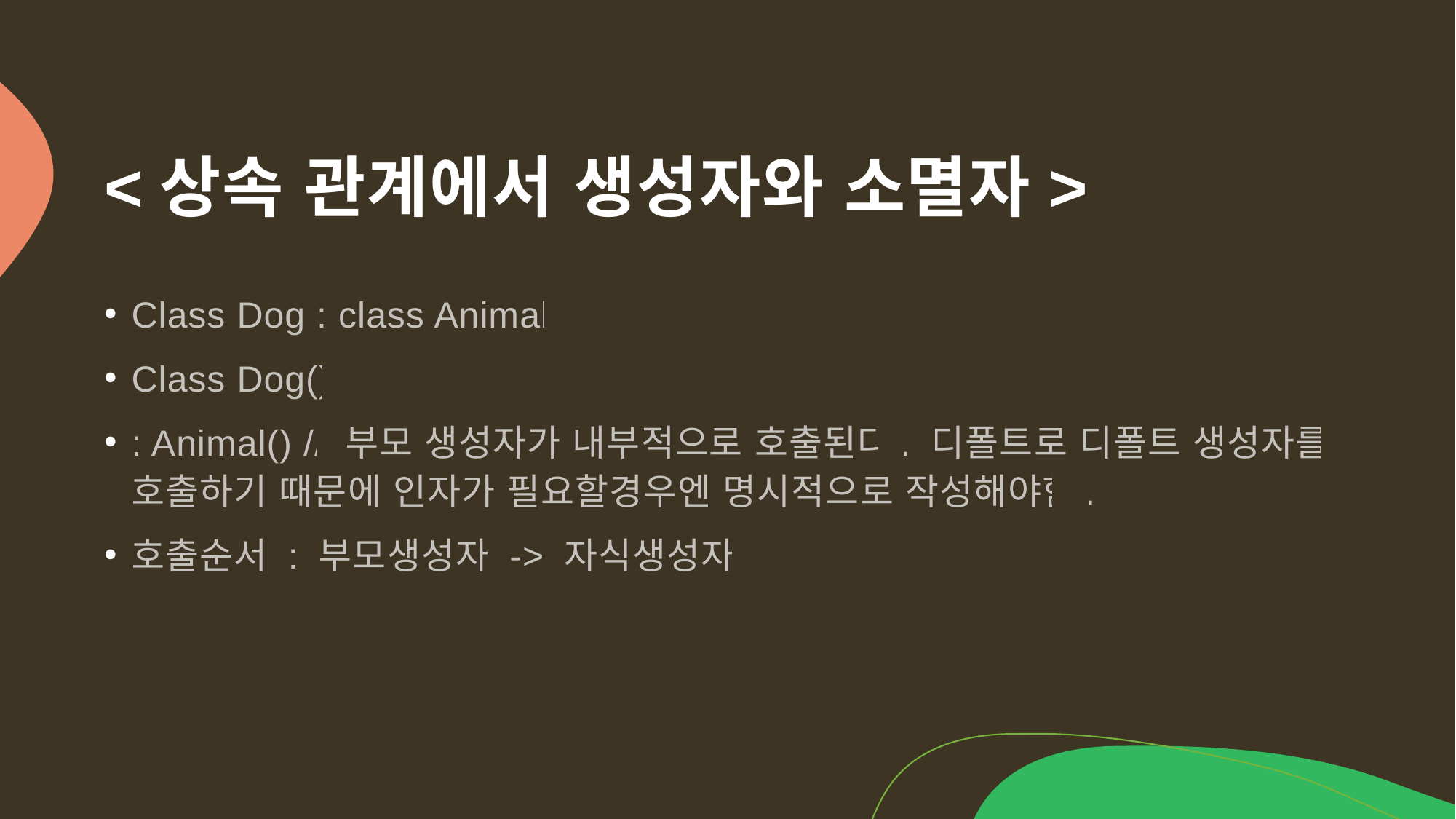

# <상속 관계에서 생성자와 소멸자>
Class Dog : class Animal{
Class Dog()
: Animal() // 부모 생성자가 내부적으로 호출된다. 디폴트로 디폴트 생성자를 호출하기 때문에 인자가 필요할경우엔 명시적으로 작성해야함.
호출순서 : 부모생성자 -> 자식생성자